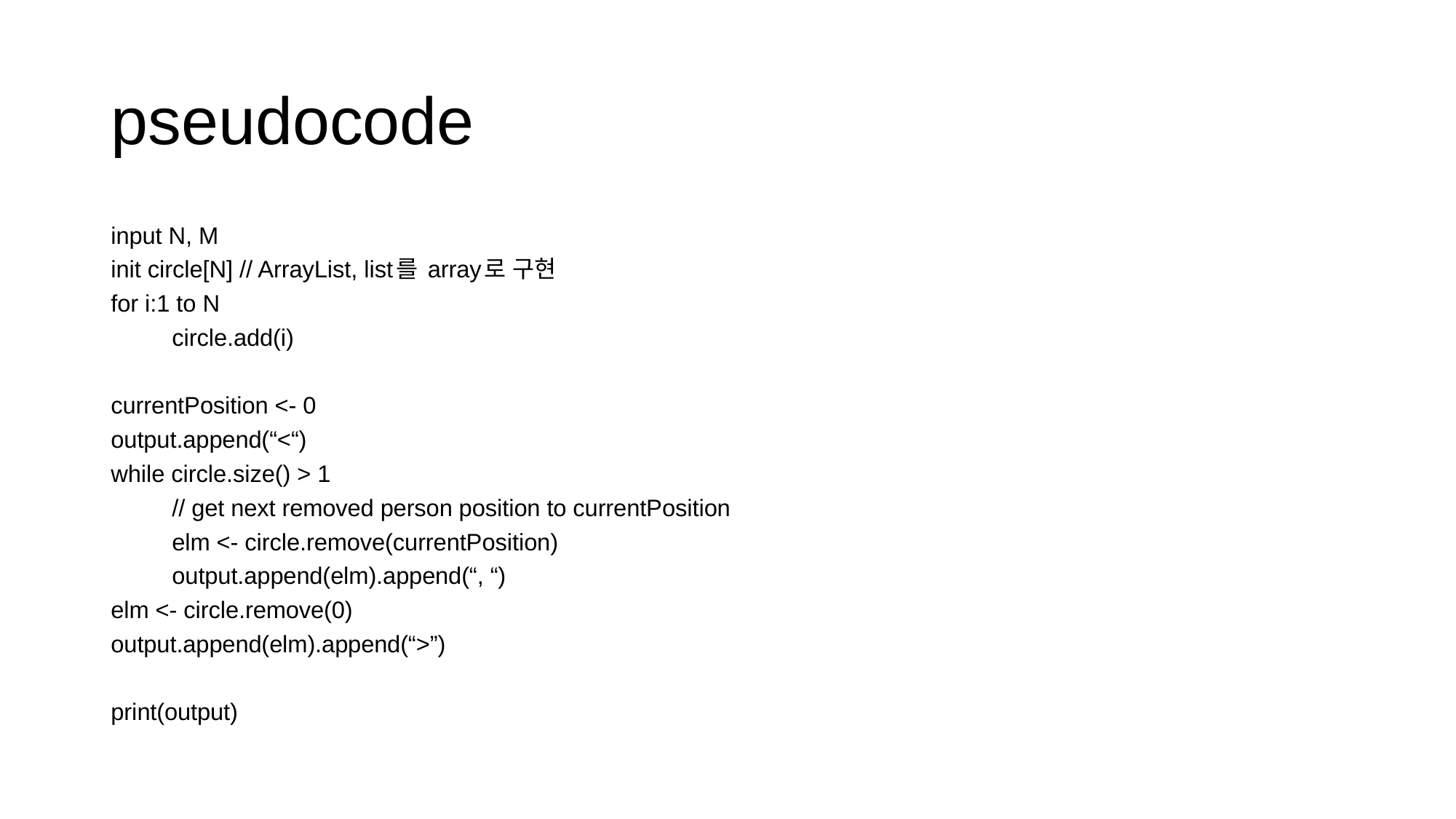

# pseudocode
input N, M
init circle[N] // ArrayList, list를 array로 구현
for i:1 to N
	circle.add(i)

currentPosition <- 0
output.append(“<“)
while circle.size() > 1
	// get next removed person position to currentPosition
	elm <- circle.remove(currentPosition)
	output.append(elm).append(“, “)
elm <- circle.remove(0)
output.append(elm).append(“>”)

print(output)